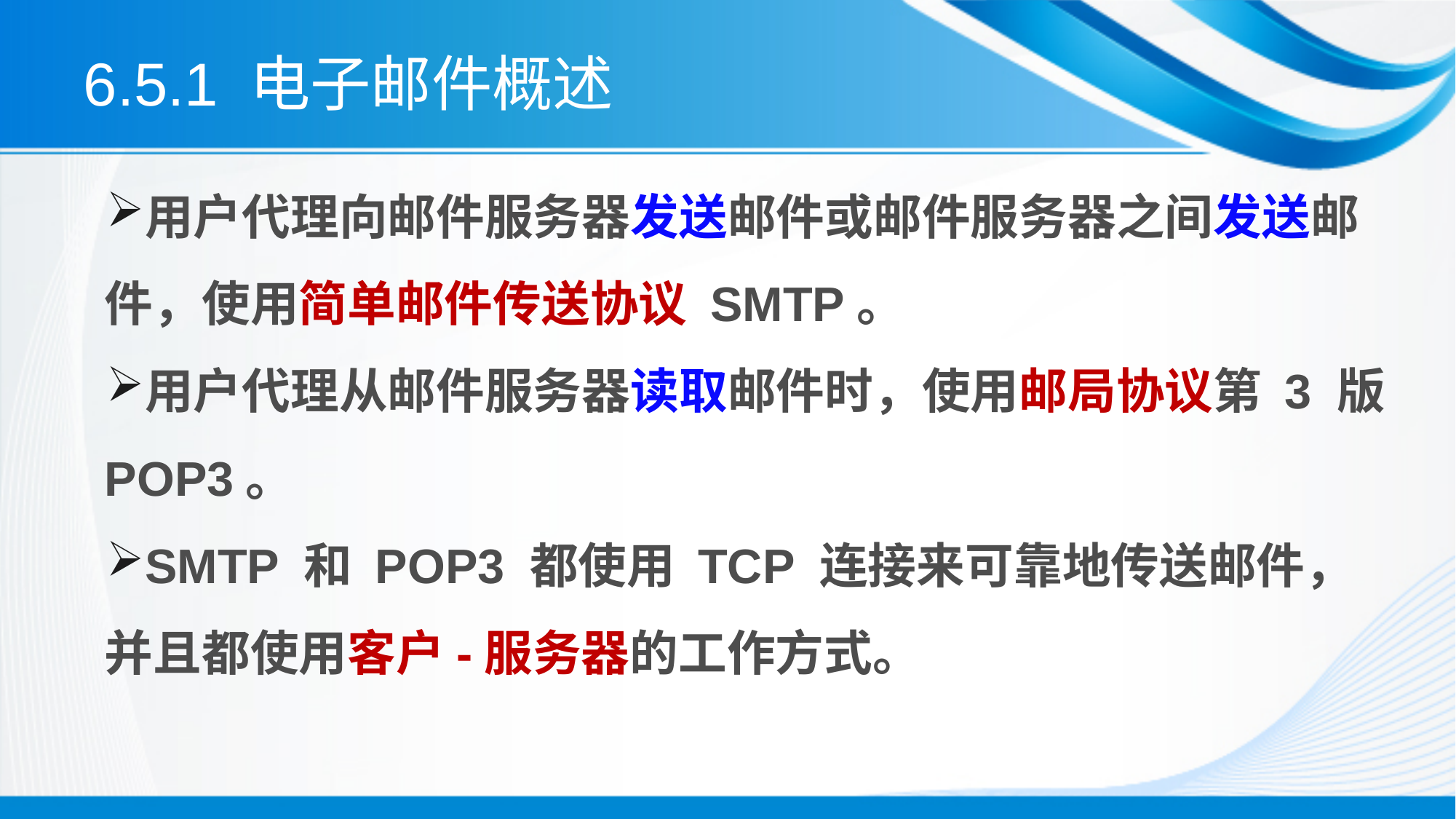

# 6.5.1 电子邮件概述
用户代理向邮件服务器发送邮件或邮件服务器之间发送邮件，使用简单邮件传送协议 SMTP。
用户代理从邮件服务器读取邮件时，使用邮局协议第 3 版 POP3。
SMTP 和 POP3 都使用 TCP 连接来可靠地传送邮件，并且都使用客户-服务器的工作方式。